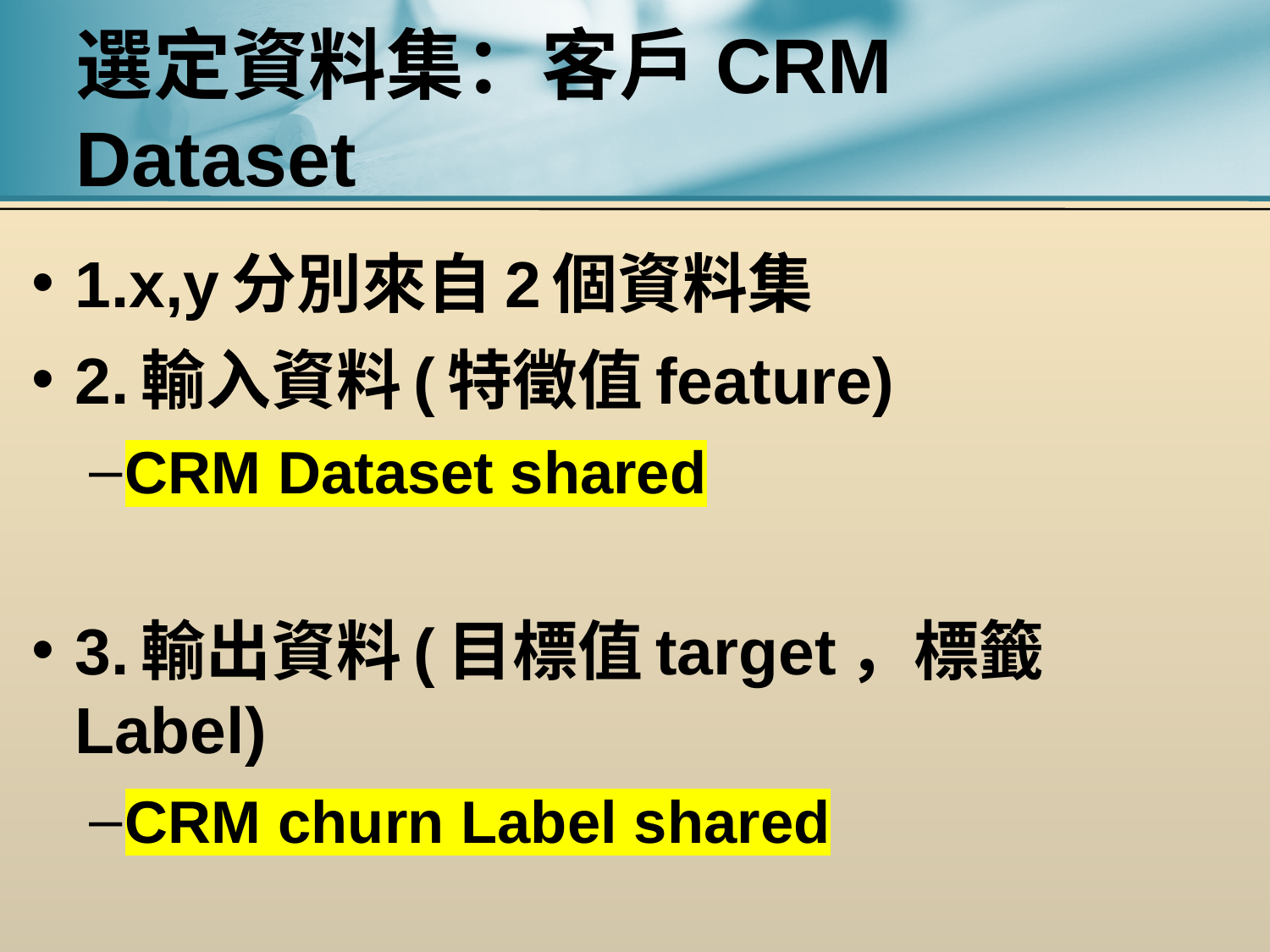

# 選定資料集：客戶CRM Dataset
1.x,y分別來自2個資料集
2.輸入資料(特徵值feature)
CRM Dataset shared

3.輸出資料(目標值target，標籤Label)
CRM churn Label shared